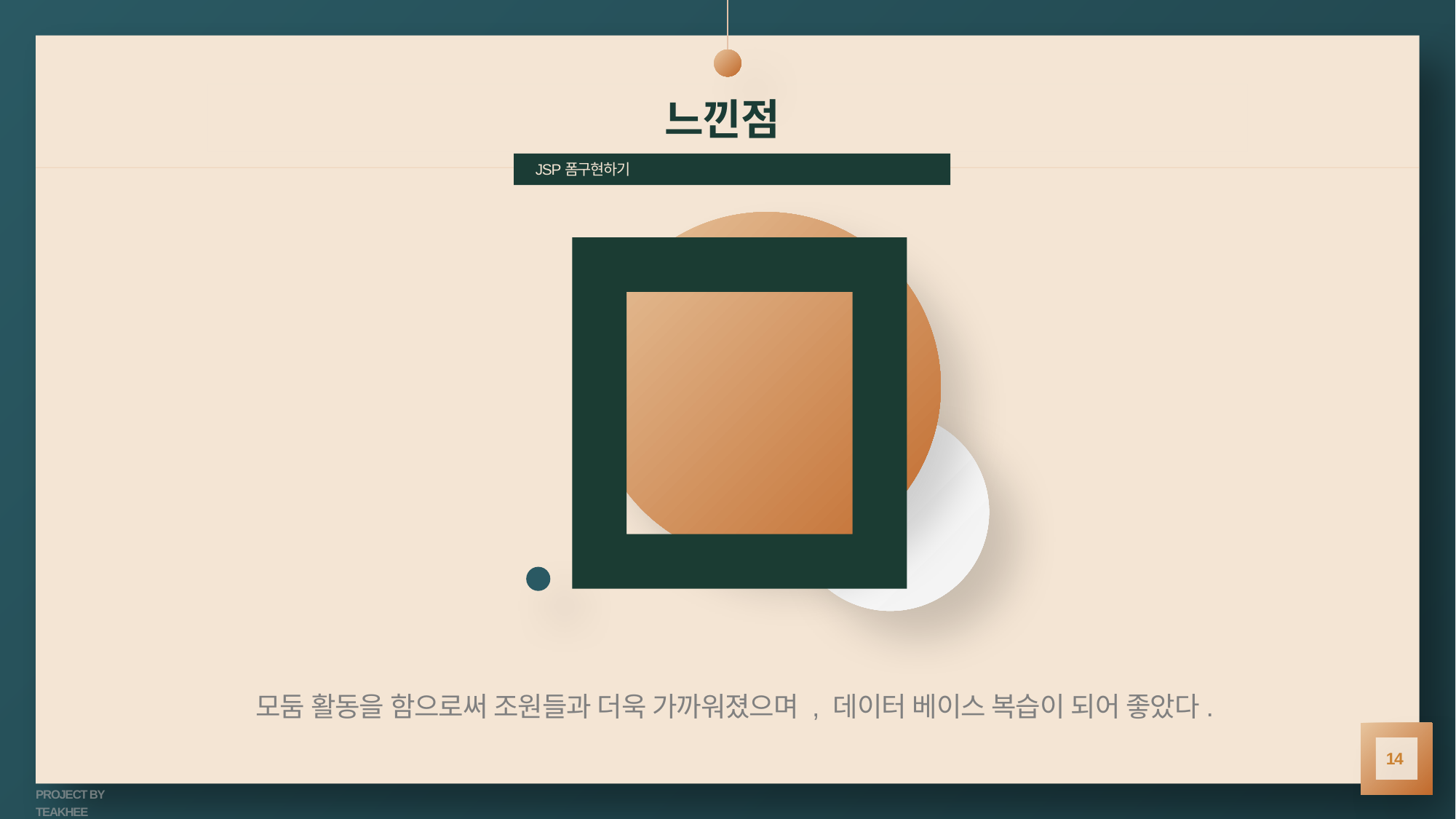

# 느낀점
JSP폼구현하기

모둠 활동을 함으로써 조원들과 더욱 가까워졌으며 , 데이터 베이스 복습이 되어 좋았다.
14
PROJECT BY
TEAKHEE